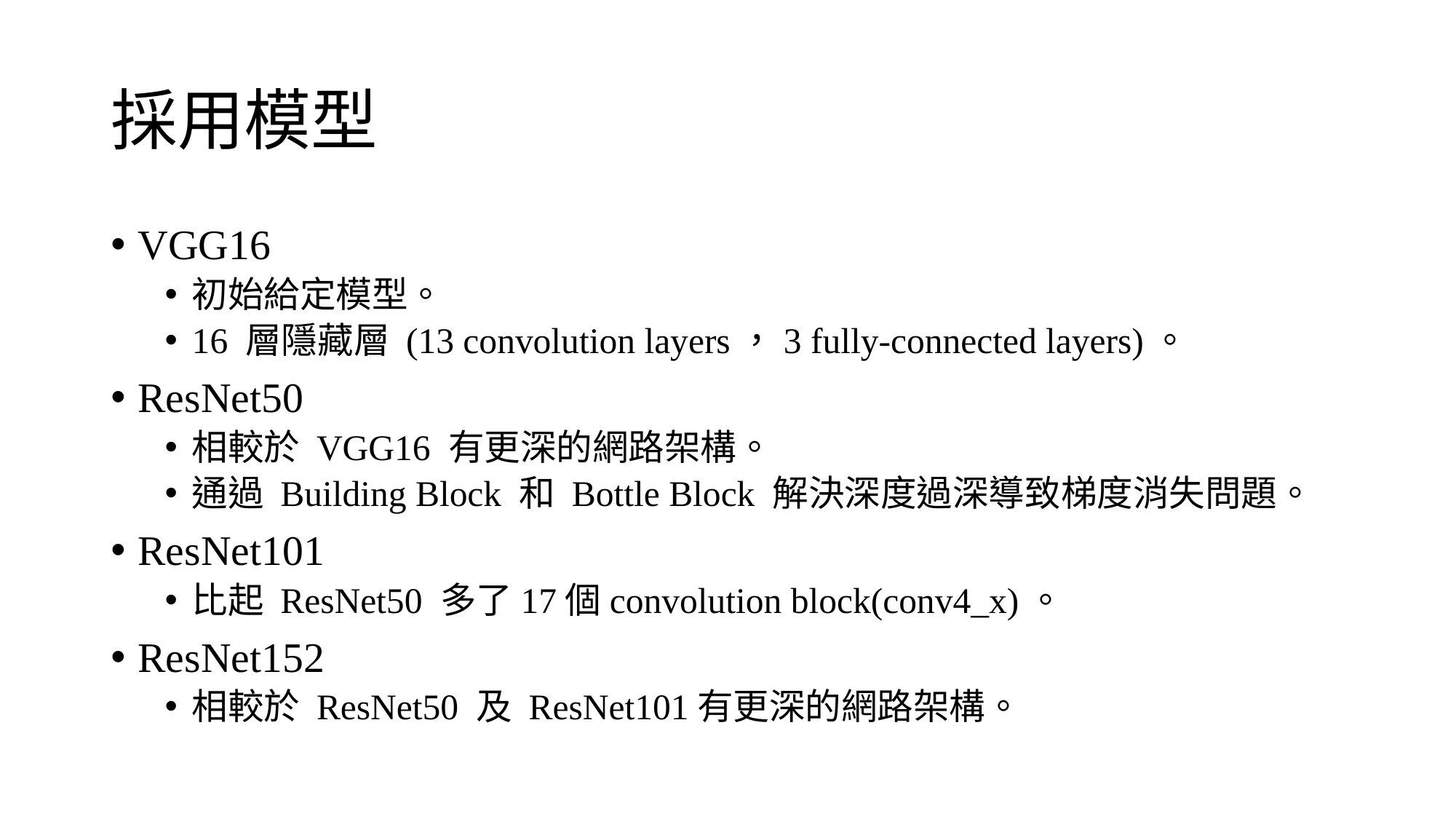

# 採用模型
VGG16
初始給定模型。
16 層隱藏層 (13 convolution layers，3 fully-connected layers)。
ResNet50
相較於 VGG16 有更深的網路架構。
通過 Building Block 和 Bottle Block 解決深度過深導致梯度消失問題。
ResNet101
比起 ResNet50 多了17個convolution block(conv4_x)。
ResNet152
相較於 ResNet50 及 ResNet101有更深的網路架構。